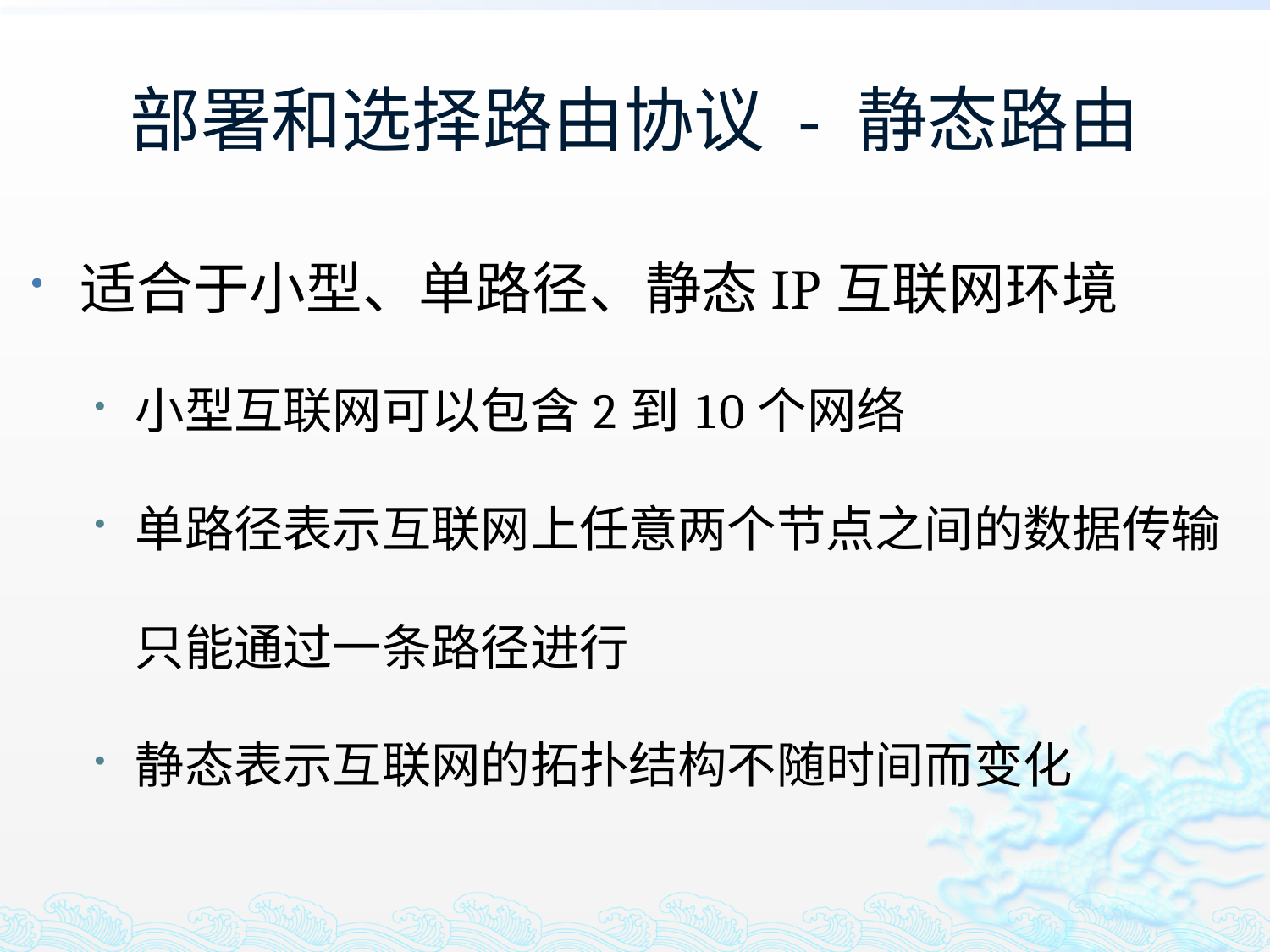

# 部署和选择路由协议 - 静态路由
适合于小型、单路径、静态IP互联网环境
小型互联网可以包含2到10个网络
单路径表示互联网上任意两个节点之间的数据传输只能通过一条路径进行
静态表示互联网的拓扑结构不随时间而变化